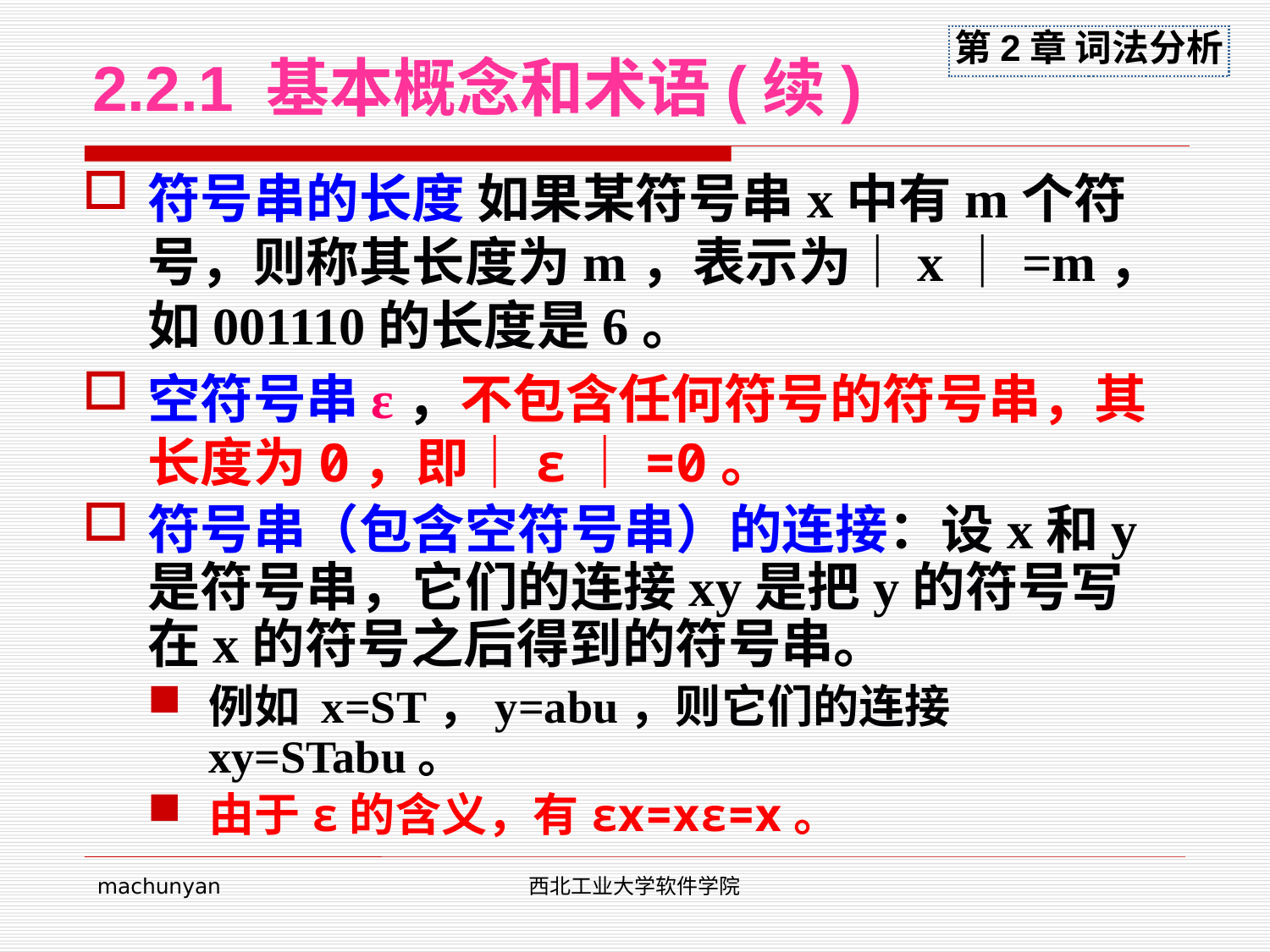

# 2.2.1 基本概念和术语(续)
符号串的长度 如果某符号串x中有m个符号，则称其长度为m，表示为｜x｜=m，如001110的长度是6。
空符号串ε，不包含任何符号的符号串，其长度为0，即｜ε｜=0。
符号串（包含空符号串）的连接：设x和y是符号串，它们的连接xy是把y的符号写在x的符号之后得到的符号串。
例如 x=ST，y=abu，则它们的连接 xy=STabu。
由于ε的含义，有εx=xε=x。
machunyan

西北工业大学软件学院
13